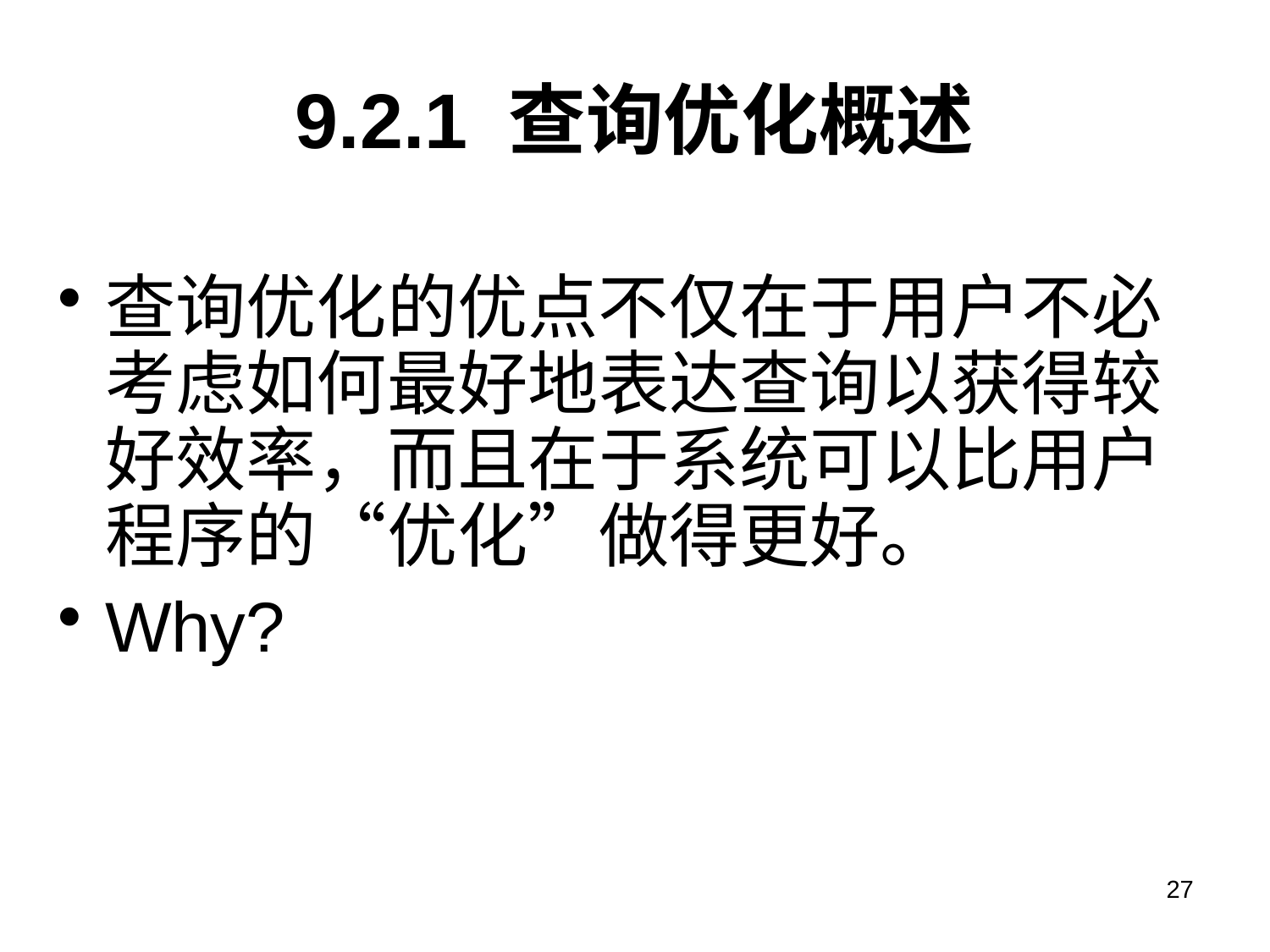

# 9.2.1 查询优化概述
查询优化的优点不仅在于用户不必考虑如何最好地表达查询以获得较好效率，而且在于系统可以比用户程序的“优化”做得更好。
Why?
27